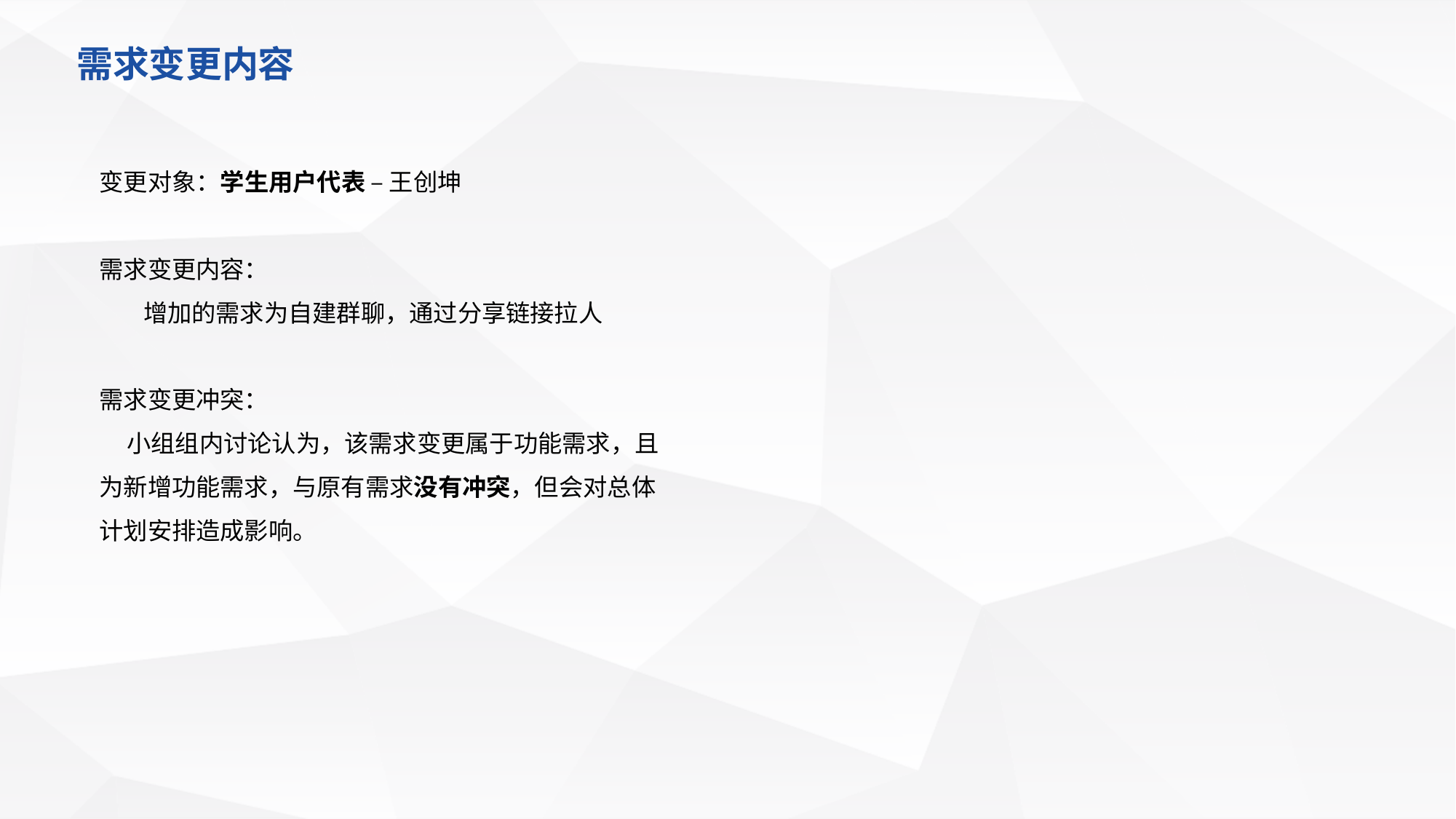

需求变更内容
变更对象：学生用户代表 – 王创坤

需求变更内容：
       增加的需求为自建群聊，通过分享链接拉人

需求变更冲突：
    小组组内讨论认为，该需求变更属于功能需求，且为新增功能需求，与原有需求没有冲突，但会对总体计划安排造成影响。